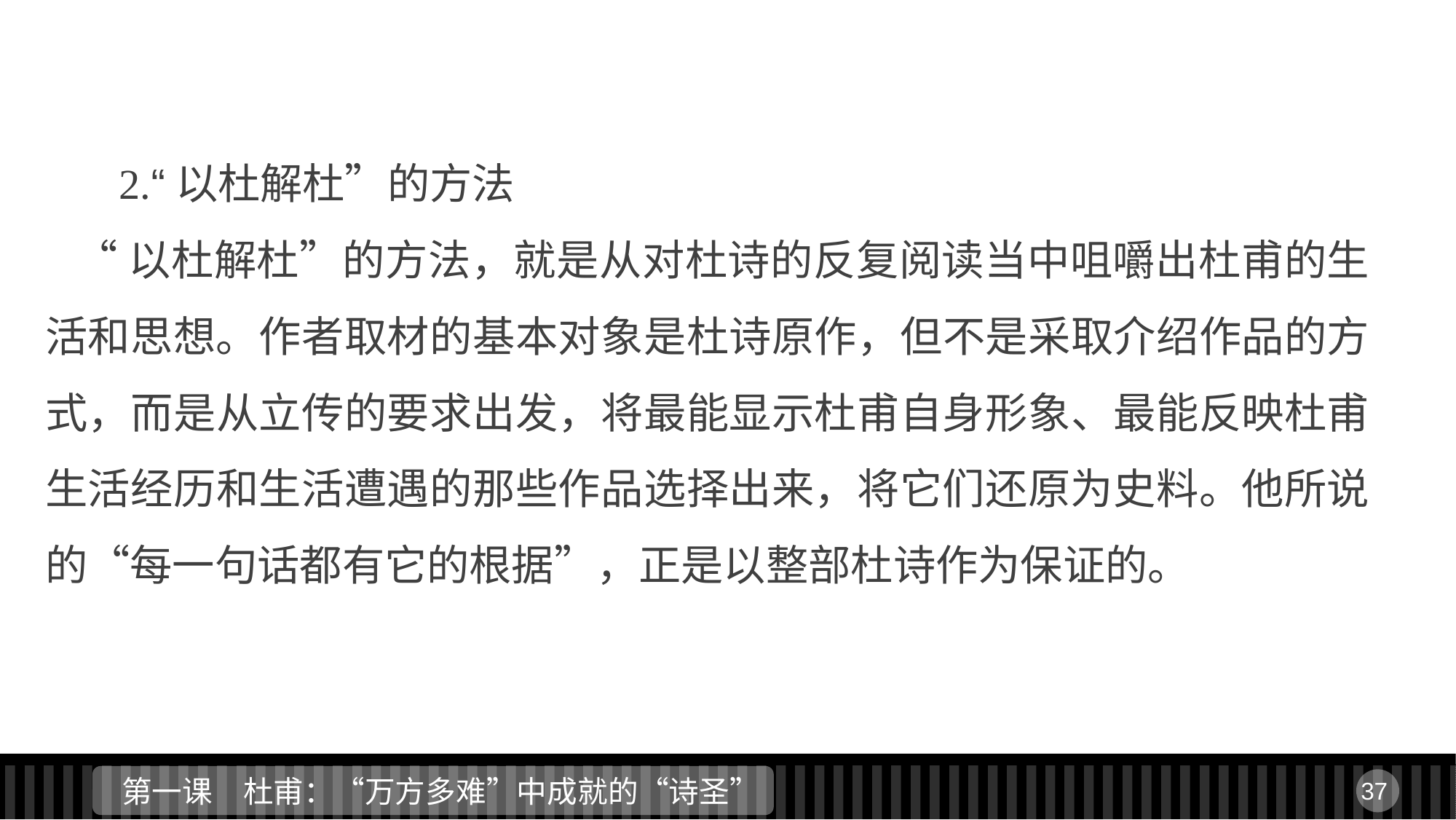

2.“以杜解杜”的方法
   “以杜解杜”的方法，就是从对杜诗的反复阅读当中咀嚼出杜甫的生活和思想。作者取材的基本对象是杜诗原作，但不是采取介绍作品的方式，而是从立传的要求出发，将最能显示杜甫自身形象、最能反映杜甫生活经历和生活遭遇的那些作品选择出来，将它们还原为史料。他所说的“每一句话都有它的根据”，正是以整部杜诗作为保证的。